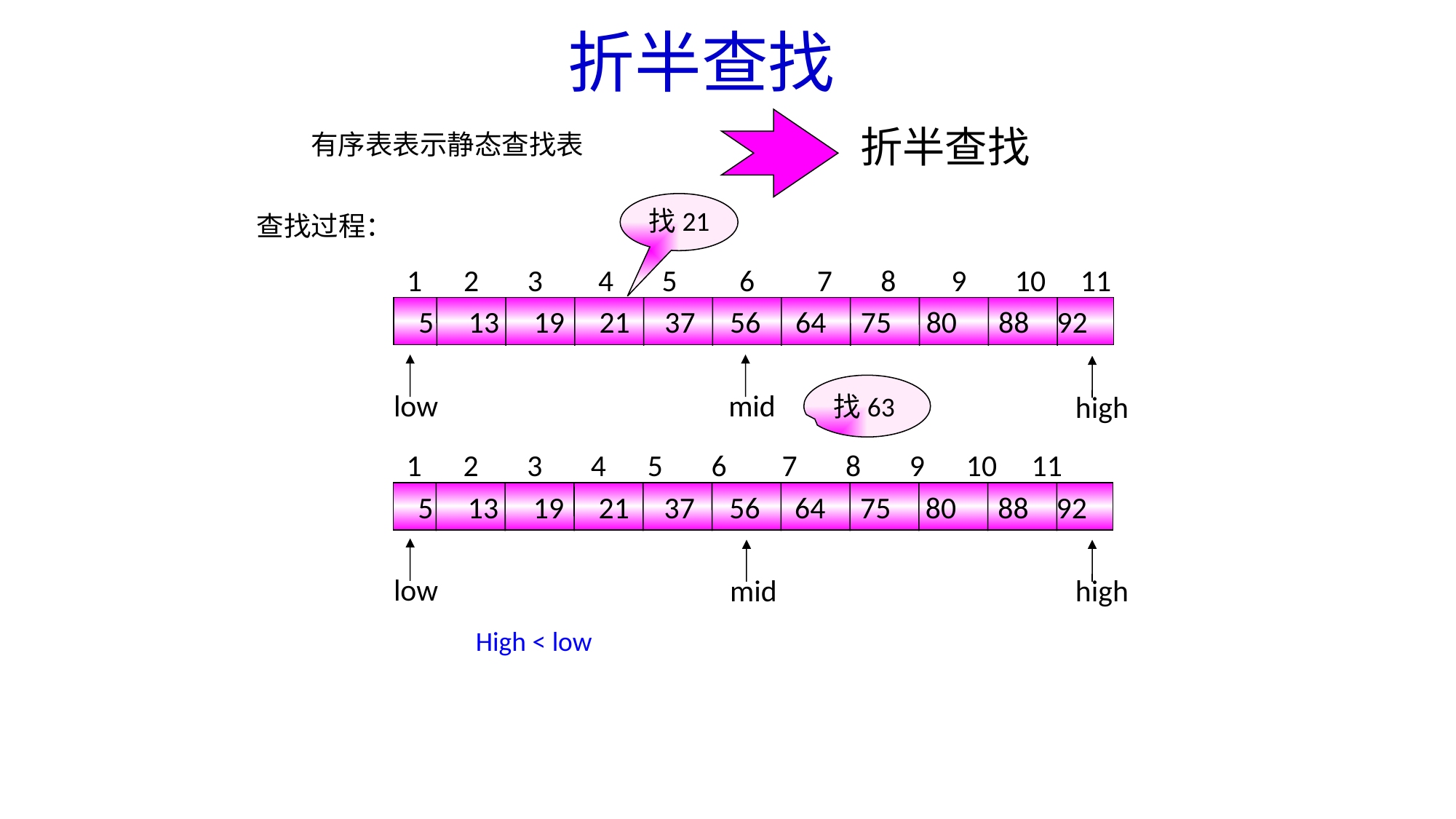

折半查找

折半查找
        有序表表示静态查找表
找21
  1      2       3        4       5         6         7       8        9       10     11

  5     13     19     21     37     56     64     75     80      88    92
查找过程：

low

mid

high
找63
  1      2       3       4      5       6        7       8       9      10     11

  5     13     19     21     37     56     64     75     80      88    92

low

mid

high
High < low